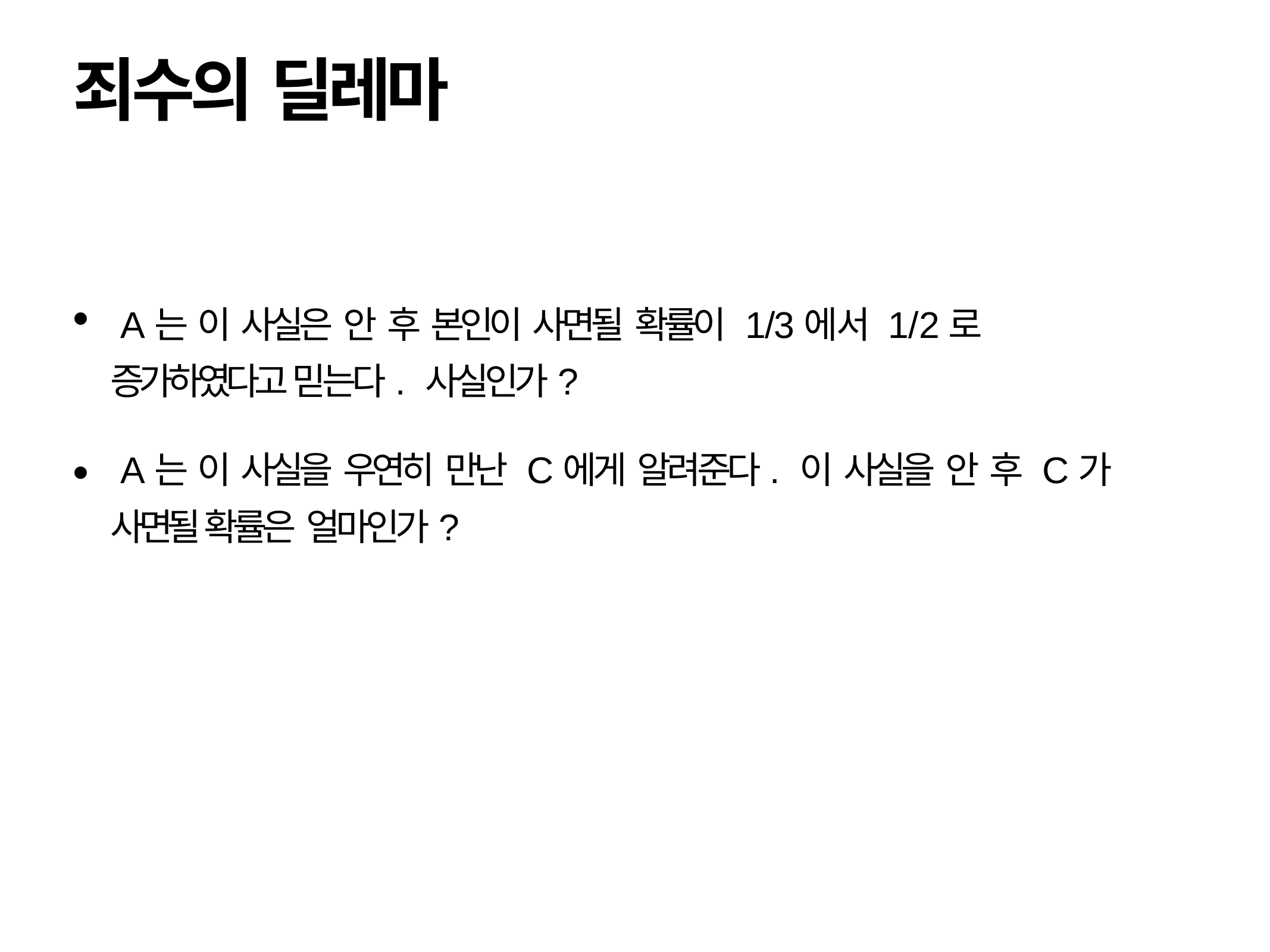

# 죄수의 딜레마
•
A는 이 사실은 안 후 본인이 사면될 확률이 1/3에서 1/2로 증가하였다고 믿는다. 사실인가?
A는 이 사실을 우연히 만난 C에게 알려준다. 이 사실을 안 후 C가 사면될 확률은 얼마인가?
•